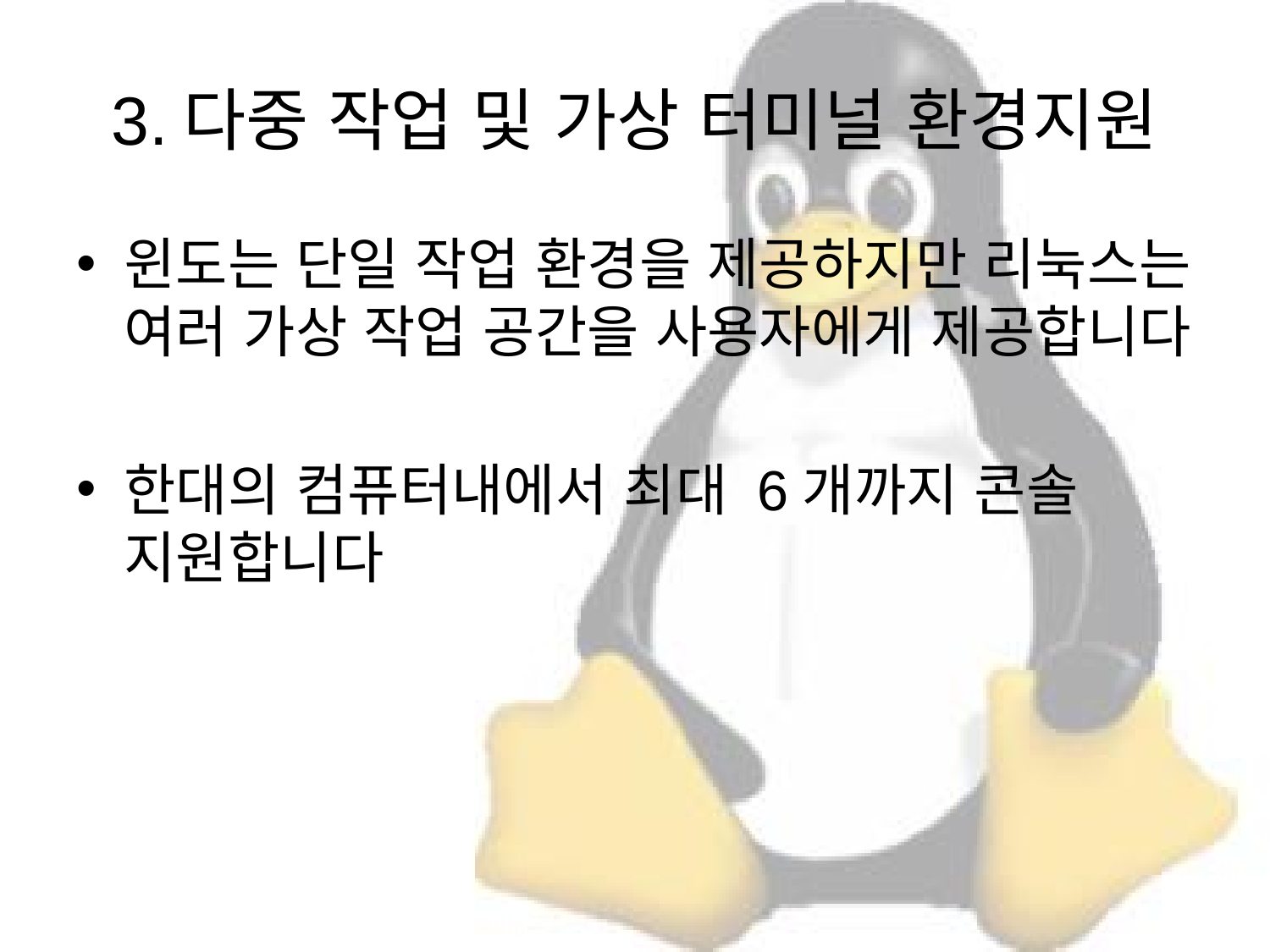

# 3.다중 작업 및 가상 터미널 환경지원
윈도는 단일 작업 환경을 제공하지만 리눅스는 여러 가상 작업 공간을 사용자에게 제공합니다

한대의 컴퓨터내에서 최대 6개까지 콘솔 지원합니다